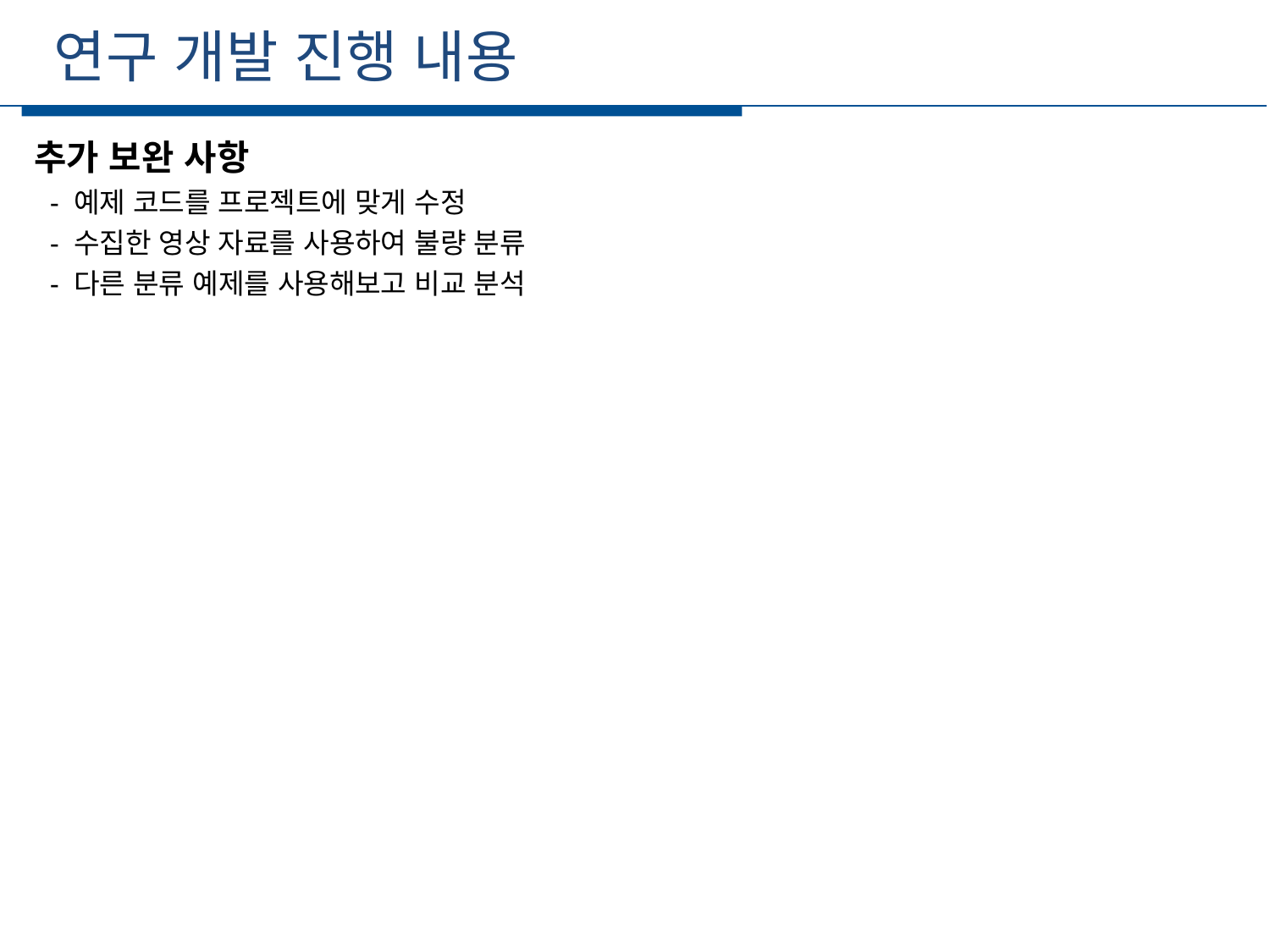

연구 개발 진행 내용

추가 보완 사항
  - 예제 코드를 프로젝트에 맞게 수정
  - 수집한 영상 자료를 사용하여 불량 분류
  - 다른 분류 예제를 사용해보고 비교 분석